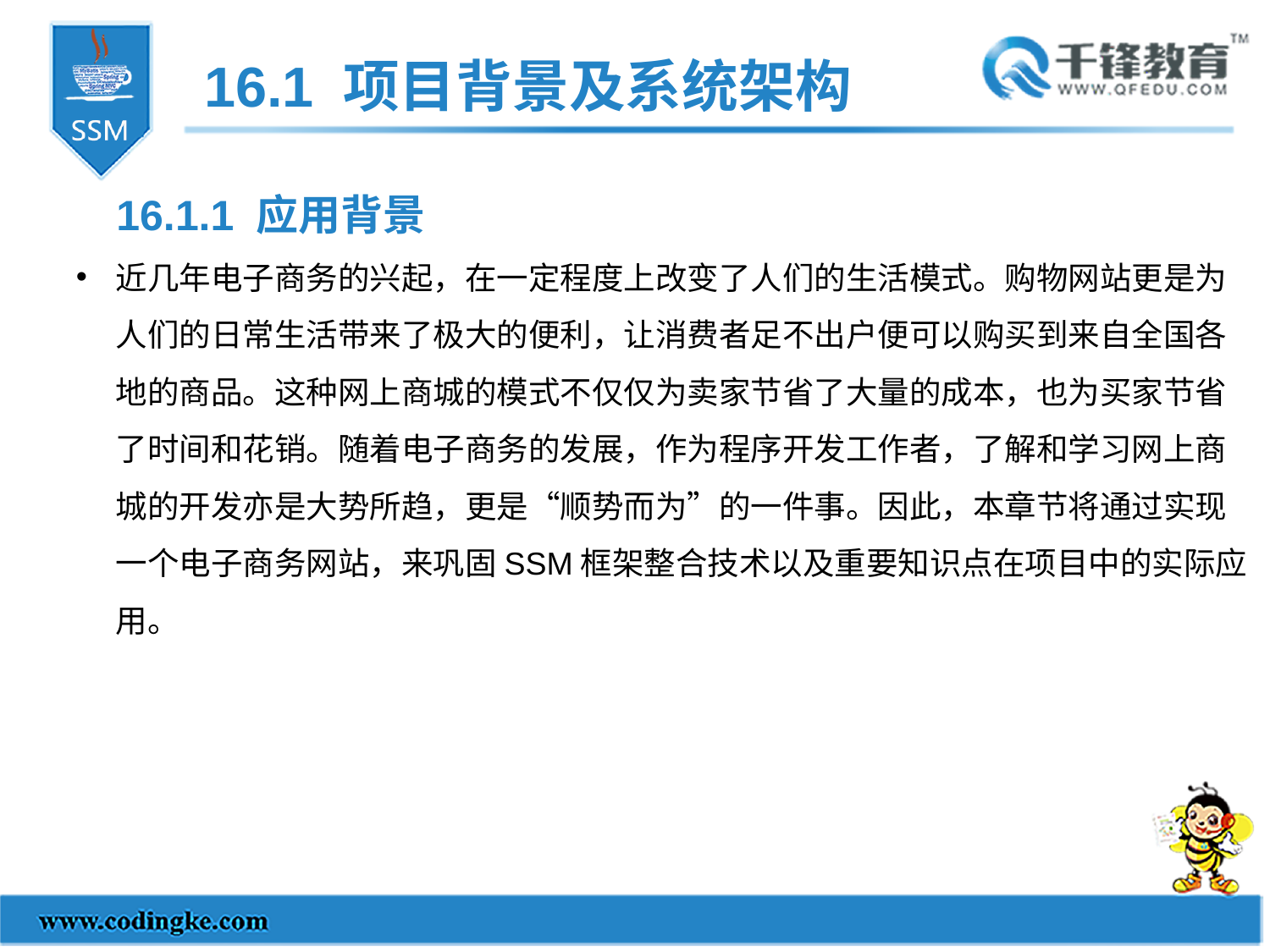

16.1 项目背景及系统架构
16.1.1 应用背景
近几年电子商务的兴起，在一定程度上改变了人们的生活模式。购物网站更是为人们的日常生活带来了极大的便利，让消费者足不出户便可以购买到来自全国各地的商品。这种网上商城的模式不仅仅为卖家节省了大量的成本，也为买家节省了时间和花销。随着电子商务的发展，作为程序开发工作者，了解和学习网上商城的开发亦是大势所趋，更是“顺势而为”的一件事。因此，本章节将通过实现一个电子商务网站，来巩固SSM框架整合技术以及重要知识点在项目中的实际应用。